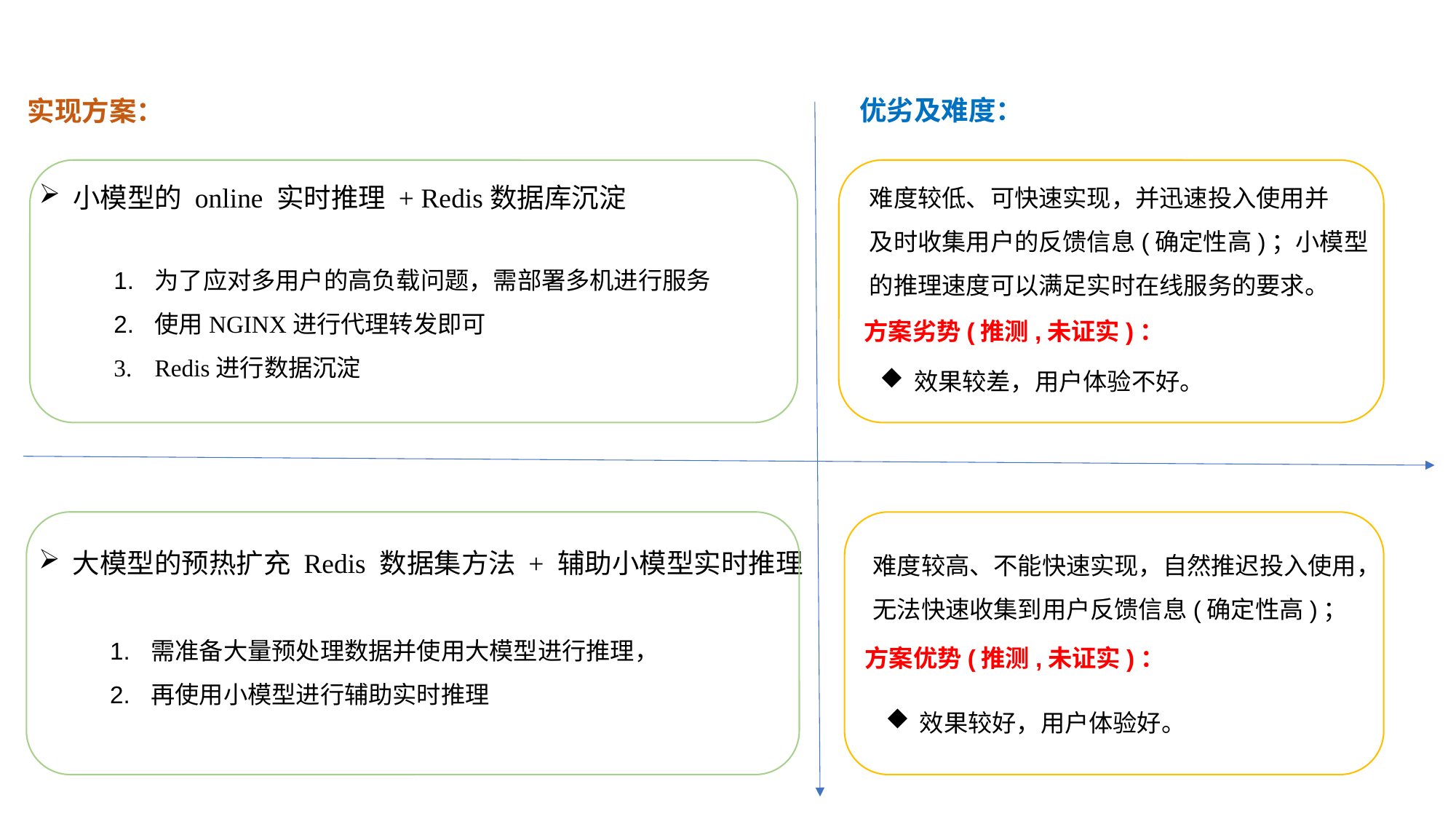

优劣及难度：
实现方案：

难度较低、可快速实现，并迅速投入使用并
及时收集用户的反馈信息(确定性高)；小模型
的推理速度可以满足实时在线服务的要求。
小模型的 online 实时推理 + Redis数据库沉淀
为了应对多用户的高负载问题，需部署多机进行服务
使用NGINX进行代理转发即可
Redis进行数据沉淀
方案劣势(推测,未证实)：
效果较差，用户体验不好。

难度较高、不能快速实现，自然推迟投入使用，
无法快速收集到用户反馈信息(确定性高)；
大模型的预热扩充 Redis 数据集方法 + 辅助小模型实时推理
需准备大量预处理数据并使用大模型进行推理，
再使用小模型进行辅助实时推理
方案优势(推测,未证实)：
效果较好，用户体验好。